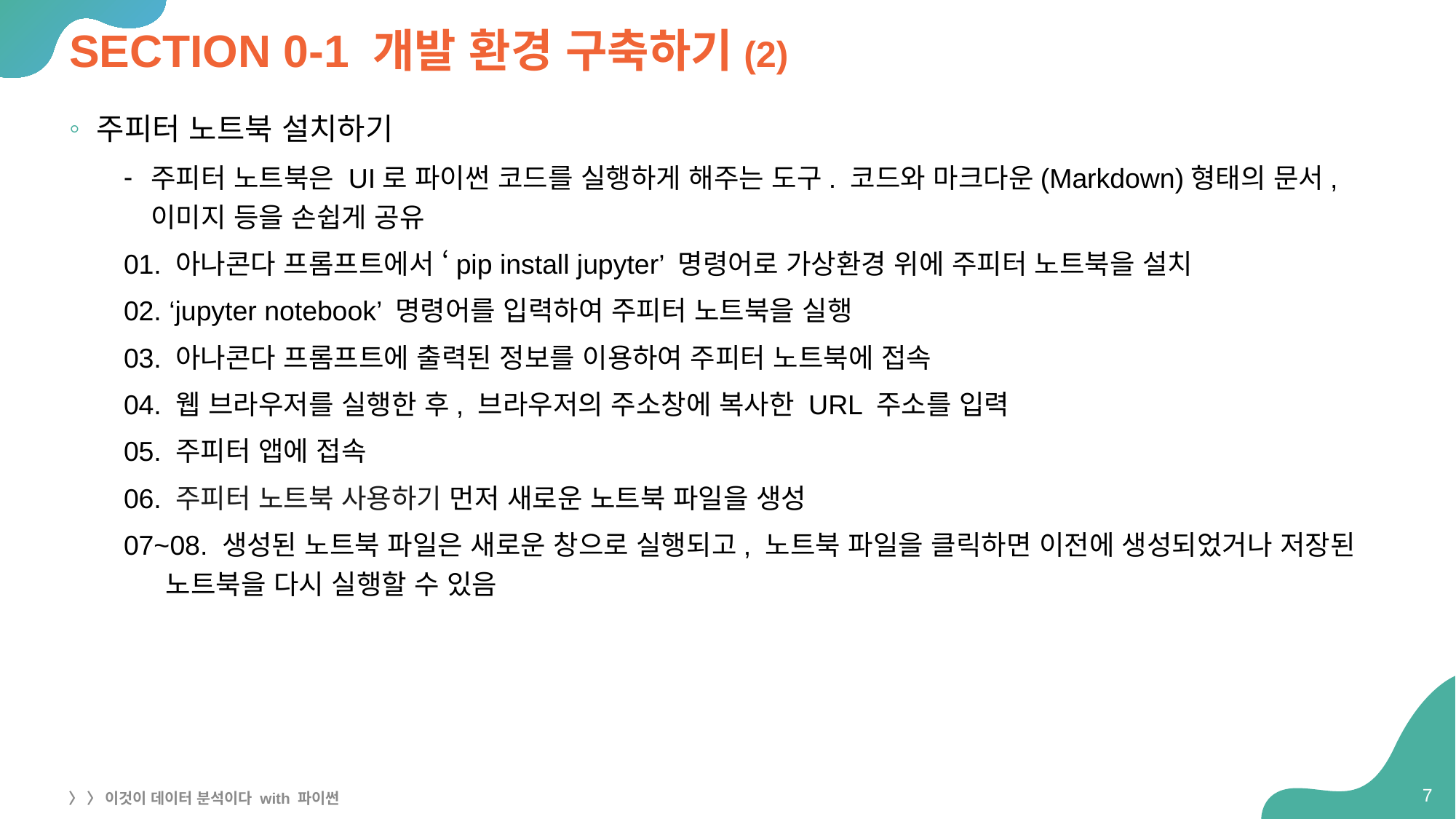

# SECTION 0-1 개발 환경 구축하기(2)
주피터 노트북 설치하기
주피터 노트북은 UI로 파이썬 코드를 실행하게 해주는 도구. 코드와 마크다운(Markdown)형태의 문서, 이미지 등을 손쉽게 공유
01. 아나콘다 프롬프트에서 ‘pip install jupyter’ 명령어로 가상환경 위에 주피터 노트북을 설치
02. ‘jupyter notebook’ 명령어를 입력하여 주피터 노트북을 실행
03. 아나콘다 프롬프트에 출력된 정보를 이용하여 주피터 노트북에 접속
04. 웹 브라우저를 실행한 후, 브라우저의 주소창에 복사한 URL 주소를 입력
05. 주피터 앱에 접속
06. 주피터 노트북 사용하기 먼저 새로운 노트북 파일을 생성
07~08. 생성된 노트북 파일은 새로운 창으로 실행되고, 노트북 파일을 클릭하면 이전에 생성되었거나 저장된 노트북을 다시 실행할 수 있음

7
〉 〉 이것이 데이터 분석이다 with 파이썬